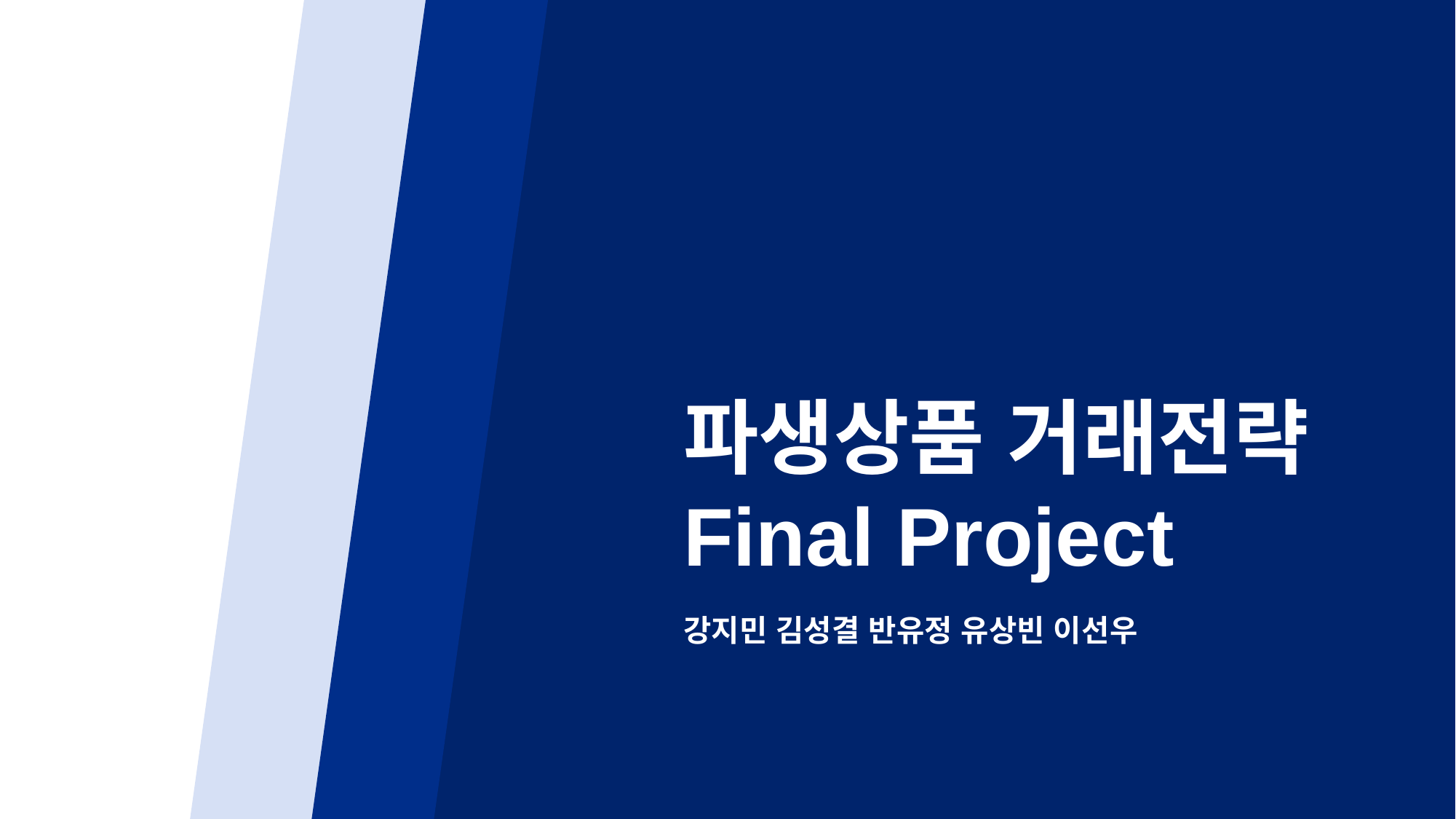

파생상품 거래전략
Final Project

강지민 김성결 반유정 유상빈 이선우